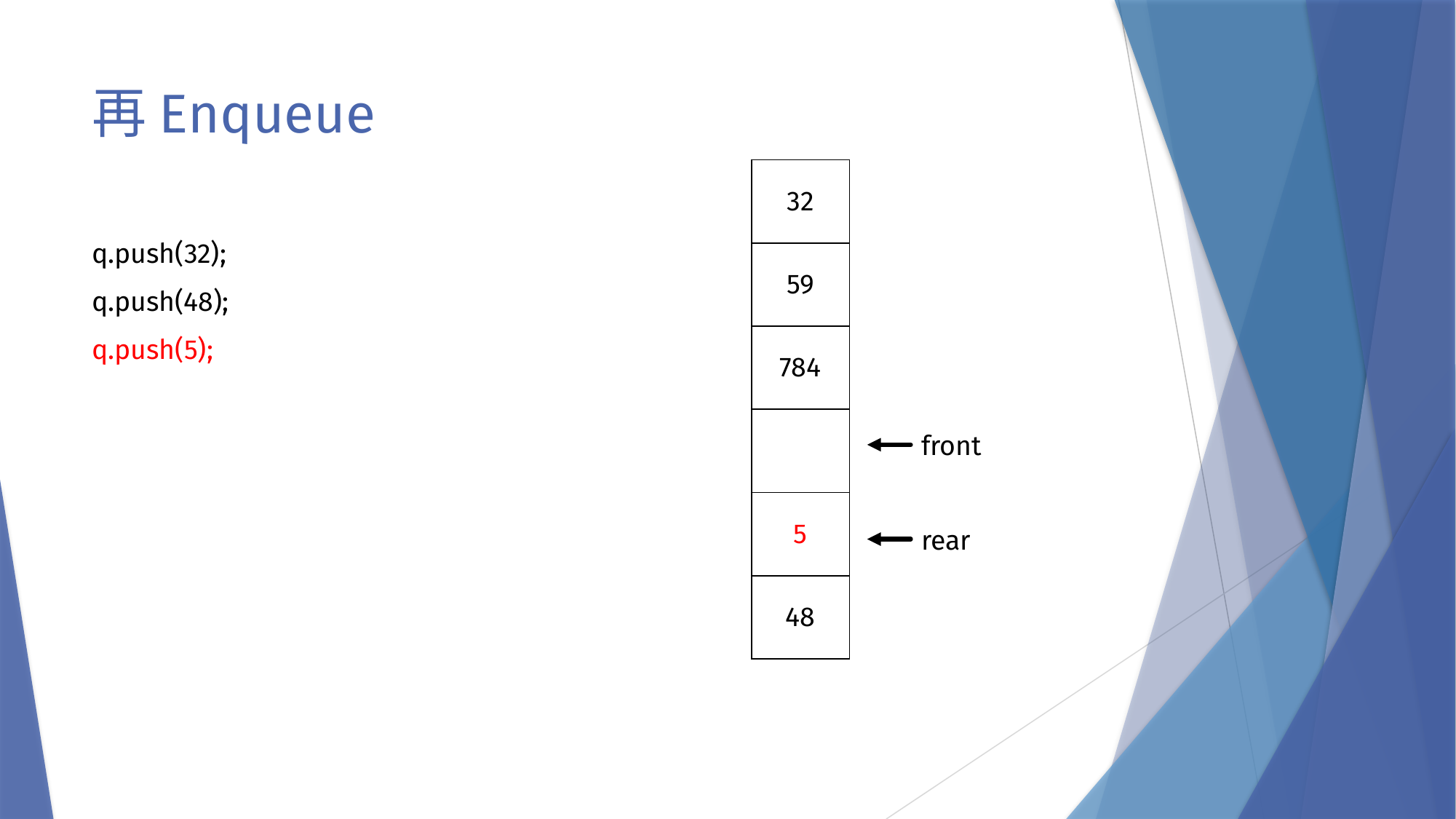

# 再Enqueue
| 32 |
| --- |
| 59 |
| 784 |
|  |
| 5 |
| 48 |
q.push(32);
q.push(48);
q.push(5);

front
rear